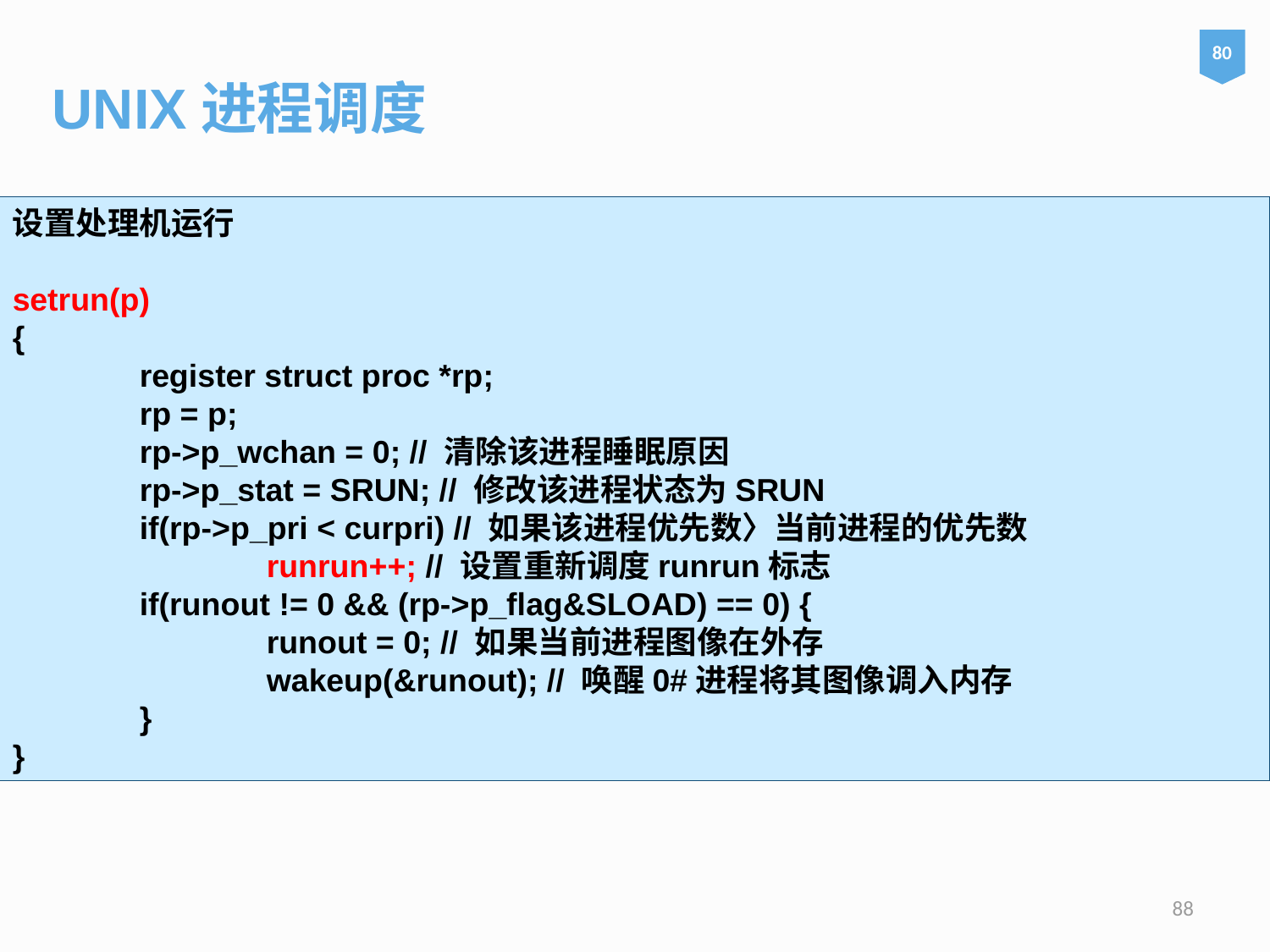

UNIX进程调度
80
设置处理机运行

setrun(p)
{
	register struct proc *rp;
	rp = p;
	rp->p_wchan = 0; // 清除该进程睡眠原因
	rp->p_stat = SRUN; // 修改该进程状态为SRUN
	if(rp->p_pri < curpri) // 如果该进程优先数〉当前进程的优先数
		runrun++; // 设置重新调度runrun标志
	if(runout != 0 && (rp->p_flag&SLOAD) == 0) {
		runout = 0; // 如果当前进程图像在外存
		wakeup(&runout); // 唤醒0#进程将其图像调入内存
	}
}

88